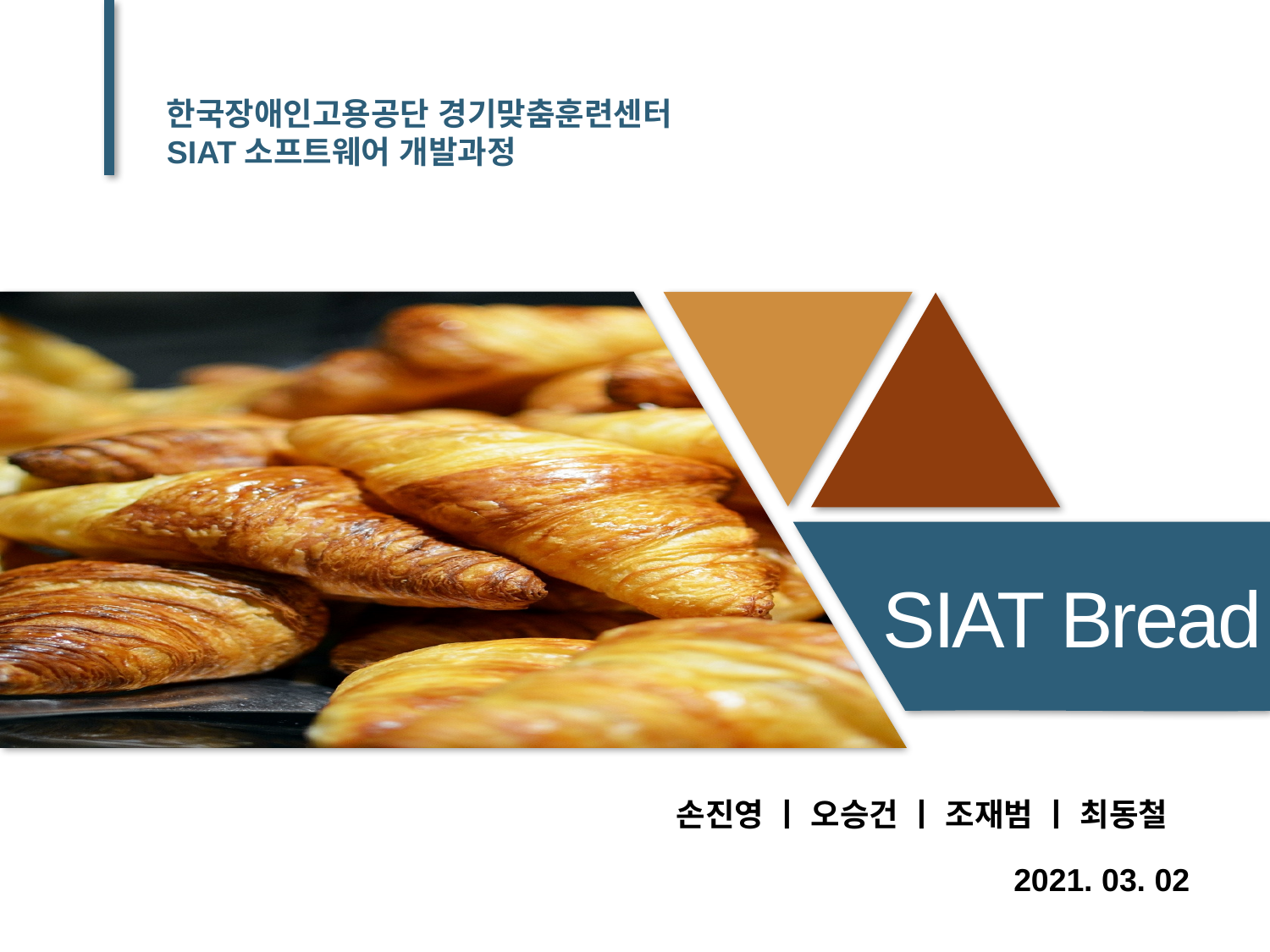

한국장애인고용공단 경기맞춤훈련센터
SIAT소프트웨어 개발과정

SIAT Bread
손진영 ㅣ 오승건 ㅣ 조재범 ㅣ 최동철
 2021. 03. 02